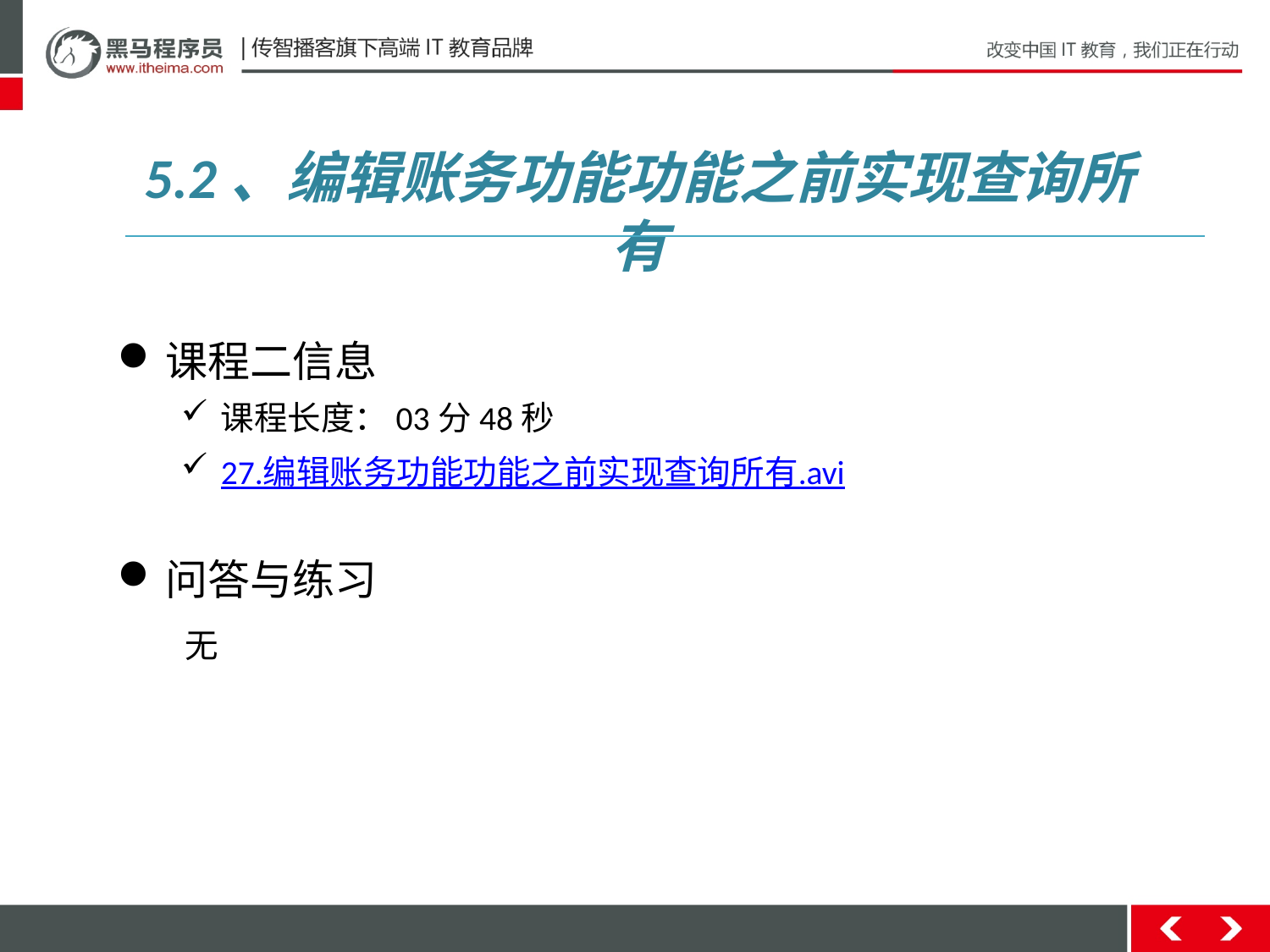

5.2、编辑账务功能功能之前实现查询所有

课程二信息
课程长度：03分48秒
27.编辑账务功能功能之前实现查询所有.avi

问答与练习
      无